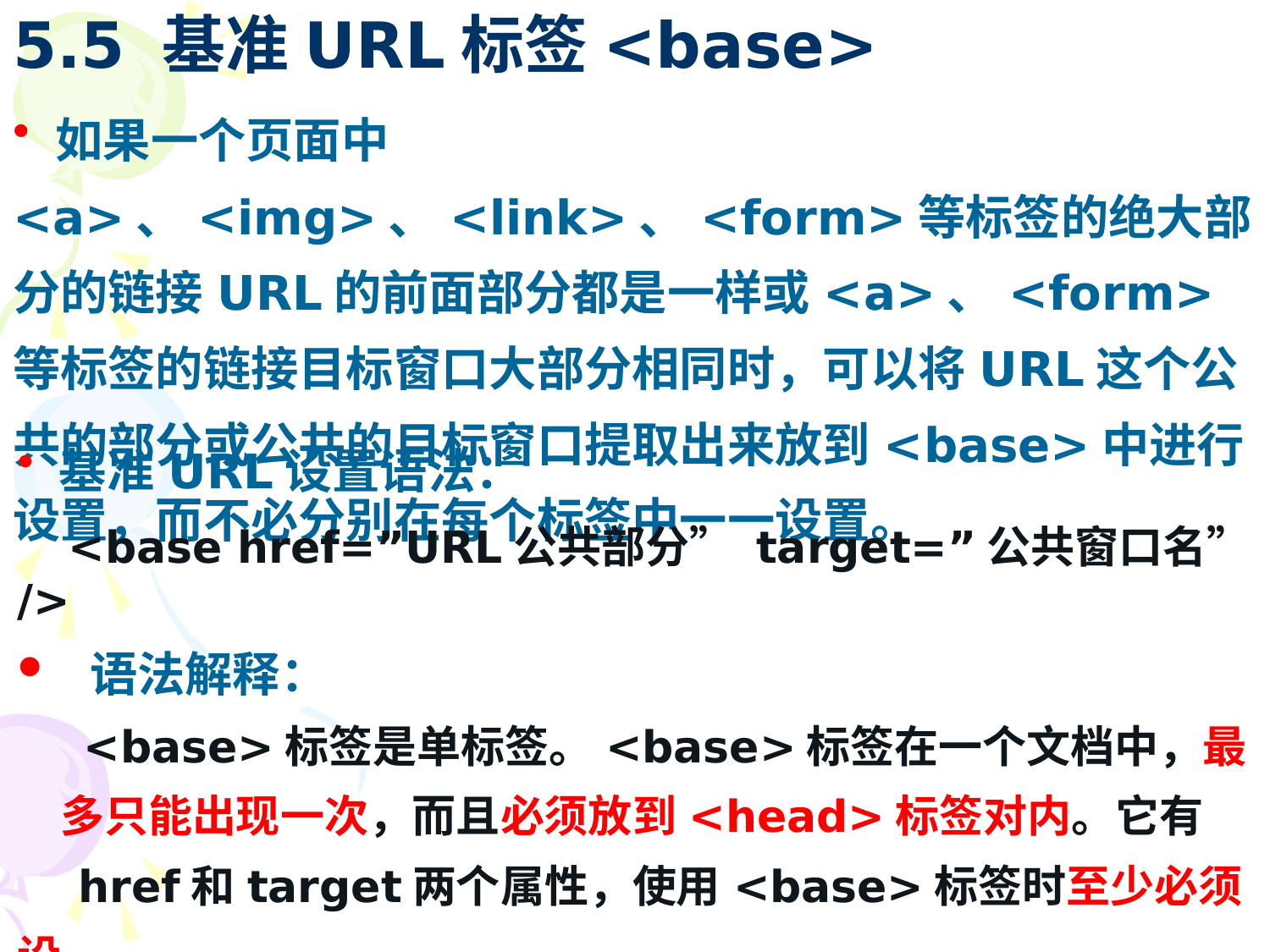

# 5.5 基准URL标签<base>
| 如果一个页面中<a>、<img>、<link>、<form>等标签的绝大部分的链接URL的前面部分都是一样或<a>、<form>等标签的链接目标窗口大部分相同时，可以将URL这个公共的部分或公共的目标窗口提取出来放到<base>中进行设置，而不必分别在每个标签中一一设置。 |
| --- |
| 基准URL设置语法： <base href=”URL公共部分” target=”公共窗口名”/> 语法解释： <base>标签是单标签。<base>标签在一个文档中，最 多只能出现一次，而且必须放到<head>标签对内。它有 href和target两个属性，使用<base>标签时至少必须设 置其中一个属性。target属性的取值和超链接的target属 性完全一样。 |
| --- |